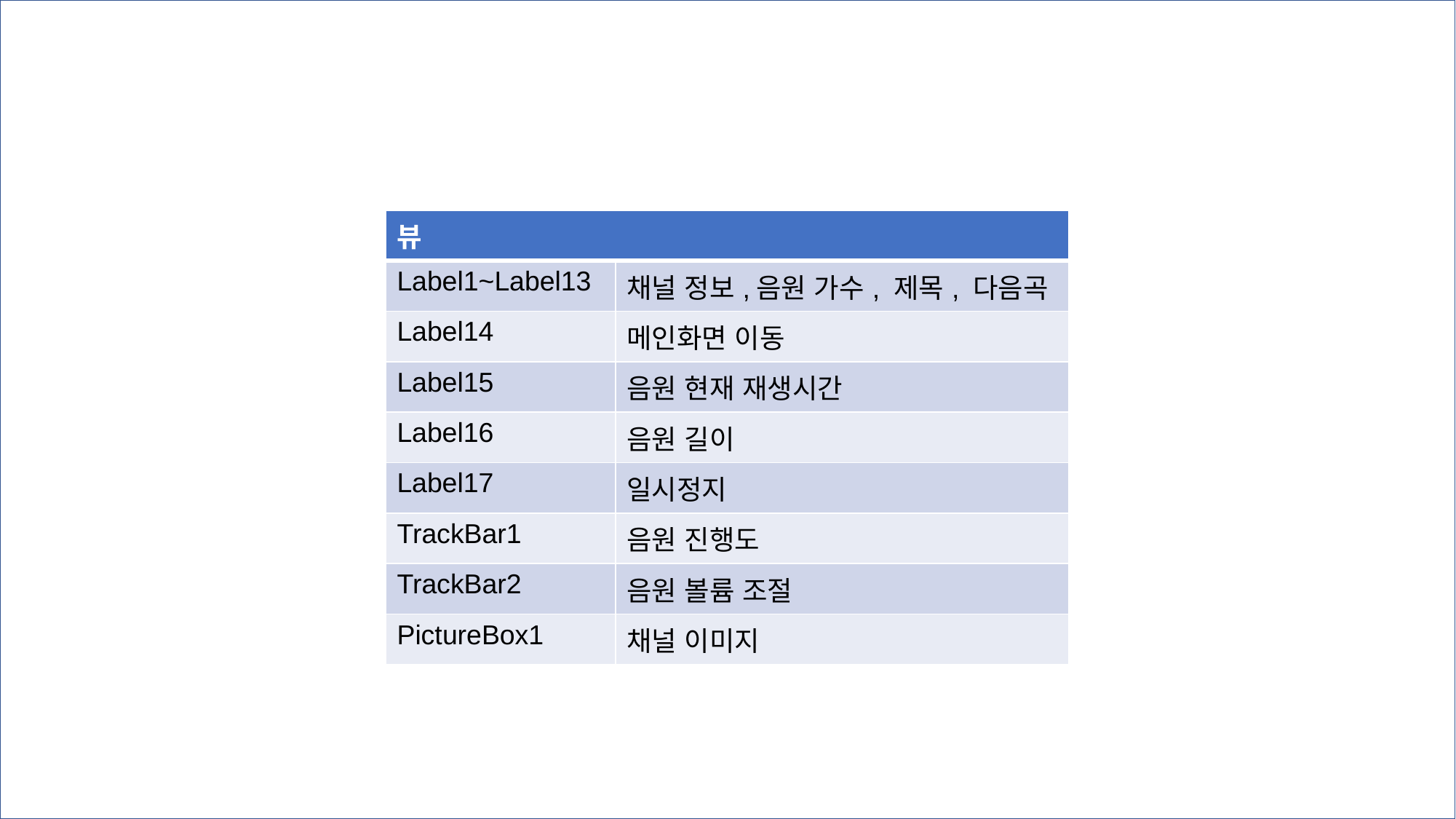

| 뷰 |  |
| --- | --- |
| Label1~Label13 | 채널 정보,음원 가수, 제목, 다음곡 |
| Label14 | 메인화면 이동 |
| Label15 | 음원 현재 재생시간 |
| Label16 | 음원 길이 |
| Label17 | 일시정지 |
| TrackBar1 | 음원 진행도 |
| TrackBar2 | 음원 볼륨 조절 |
| PictureBox1 | 채널 이미지 |